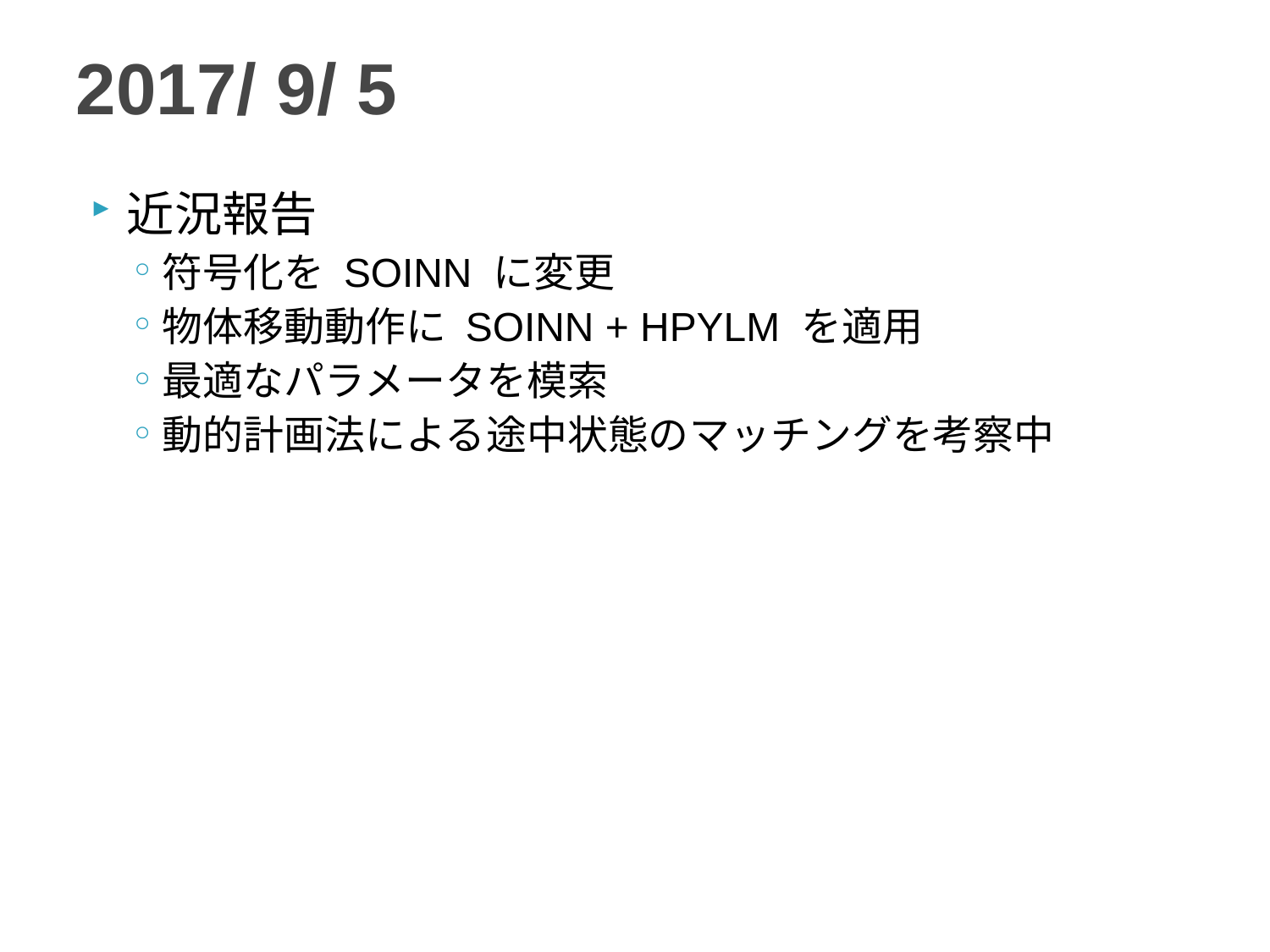

# 2017/ 9/ 5
近況報告
符号化を SOINN に変更
物体移動動作に SOINN + HPYLM を適用
最適なパラメータを模索
動的計画法による途中状態のマッチングを考察中